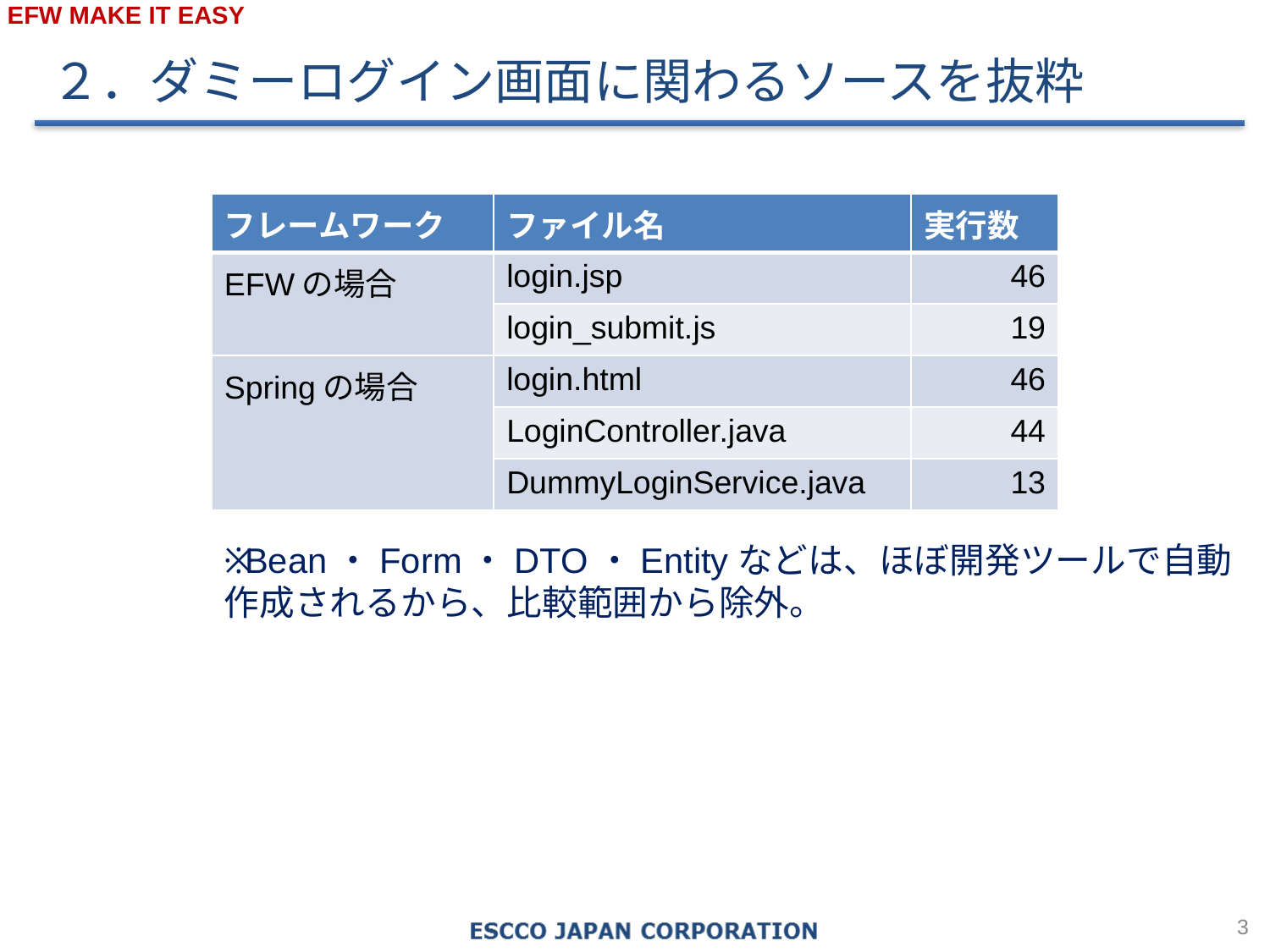

２．ダミーログイン画面に関わるソースを抜粋
| フレームワーク | ファイル名 | 実行数 |
| --- | --- | --- |
| EFWの場合 | login.jsp | 46 |
|  | login\_submit.js | 19 |
| Springの場合 | login.html | 46 |
|  | LoginController.java | 44 |
|  | DummyLoginService.java | 13 |
※Bean・Form・DTO・Entityなどは、ほぼ開発ツールで自動作成されるから、比較範囲から除外。
3